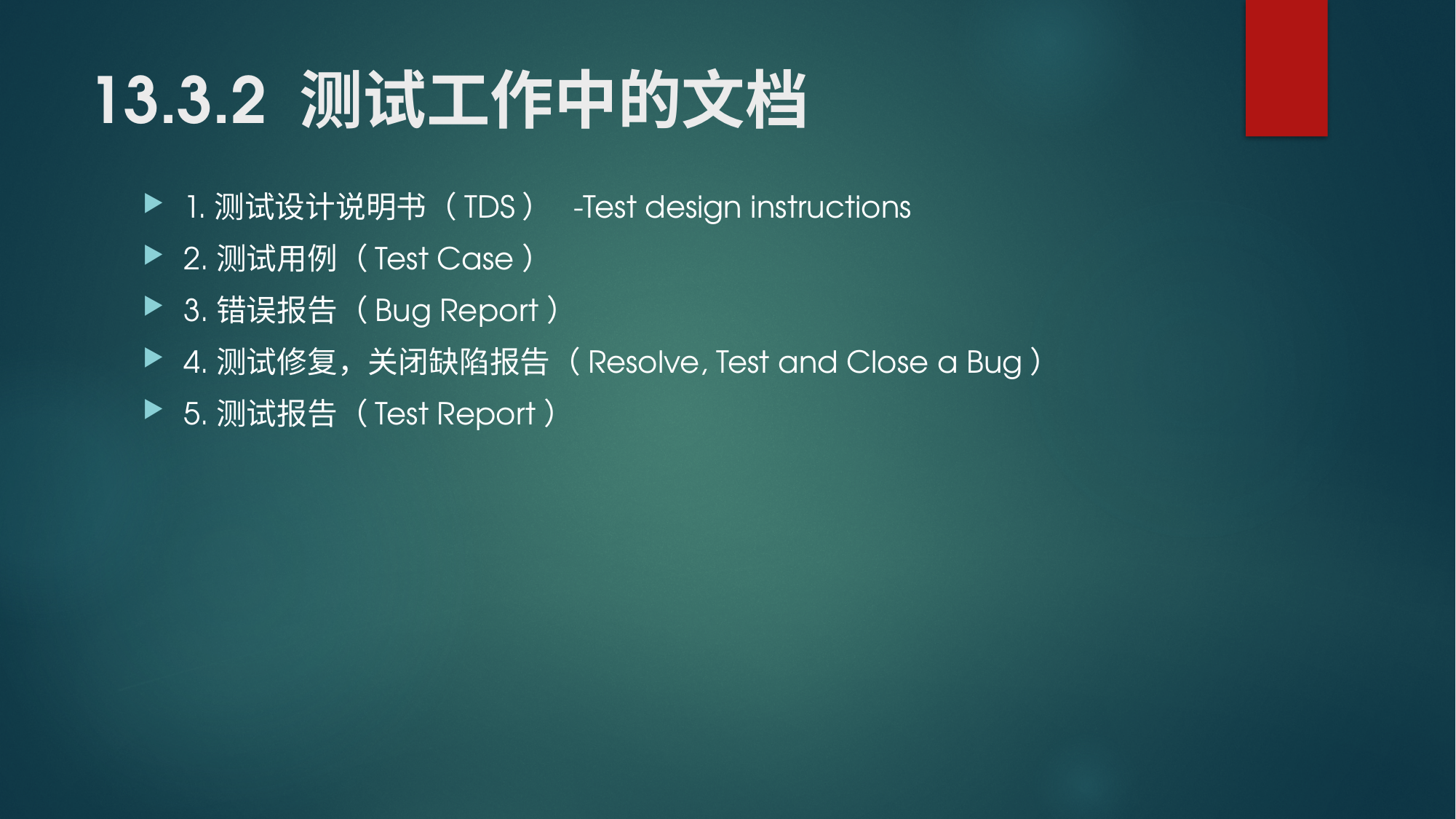

# 13.3.2 测试工作中的文档
1.测试设计说明书（TDS）  -Test design instructions
2.测试用例（Test Case）
3.错误报告（Bug Report）
4.测试修复，关闭缺陷报告（Resolve, Test and Close a Bug）
5.测试报告（Test Report）